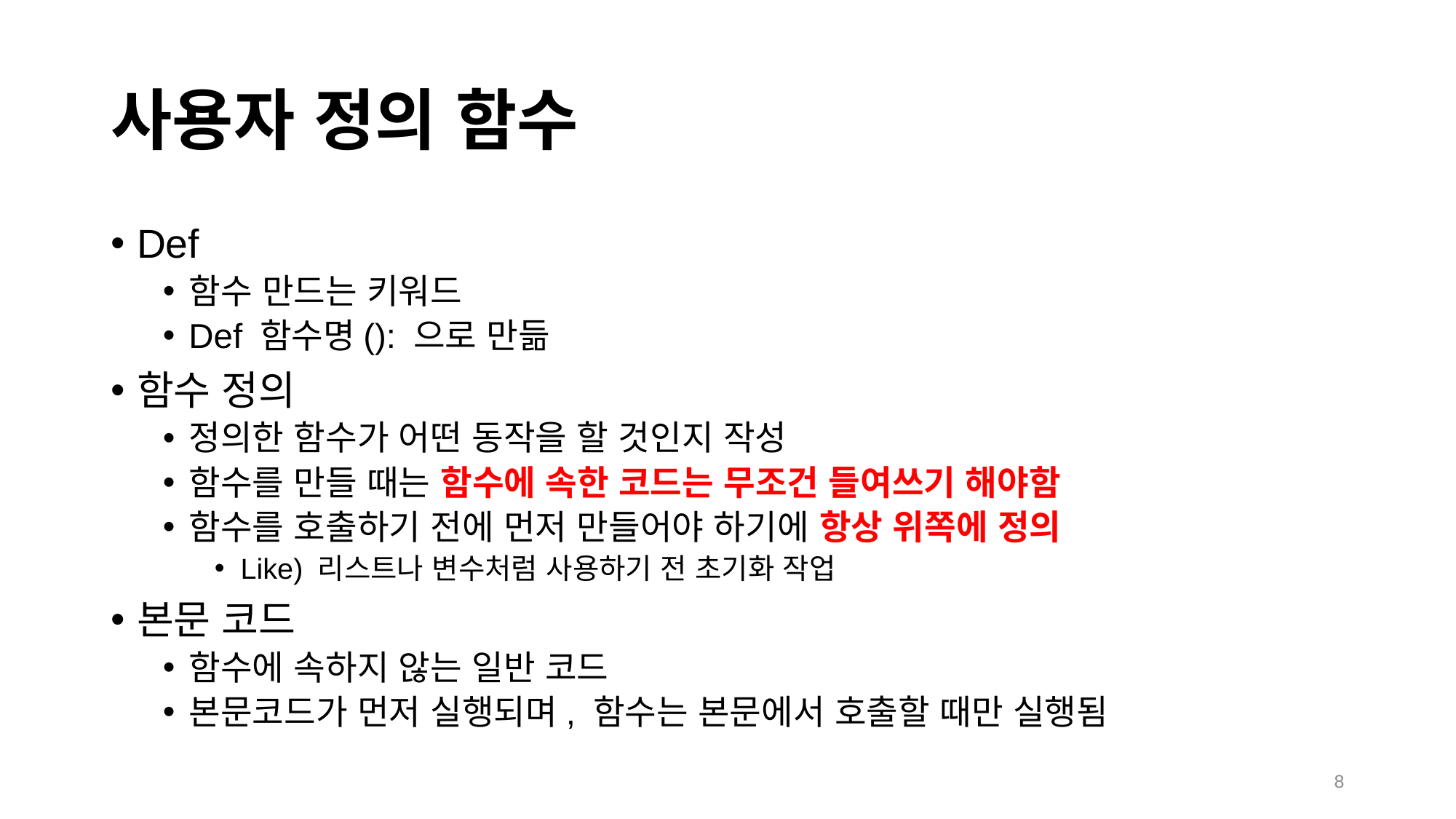

# 사용자 정의 함수
Def
함수 만드는 키워드
Def 함수명(): 으로 만듦
함수 정의
정의한 함수가 어떤 동작을 할 것인지 작성
함수를 만들 때는 함수에 속한 코드는 무조건 들여쓰기 해야함
함수를 호출하기 전에 먼저 만들어야 하기에 항상 위쪽에 정의
Like) 리스트나 변수처럼 사용하기 전 초기화 작업
본문 코드
함수에 속하지 않는 일반 코드
본문코드가 먼저 실행되며, 함수는 본문에서 호출할 때만 실행됨
8